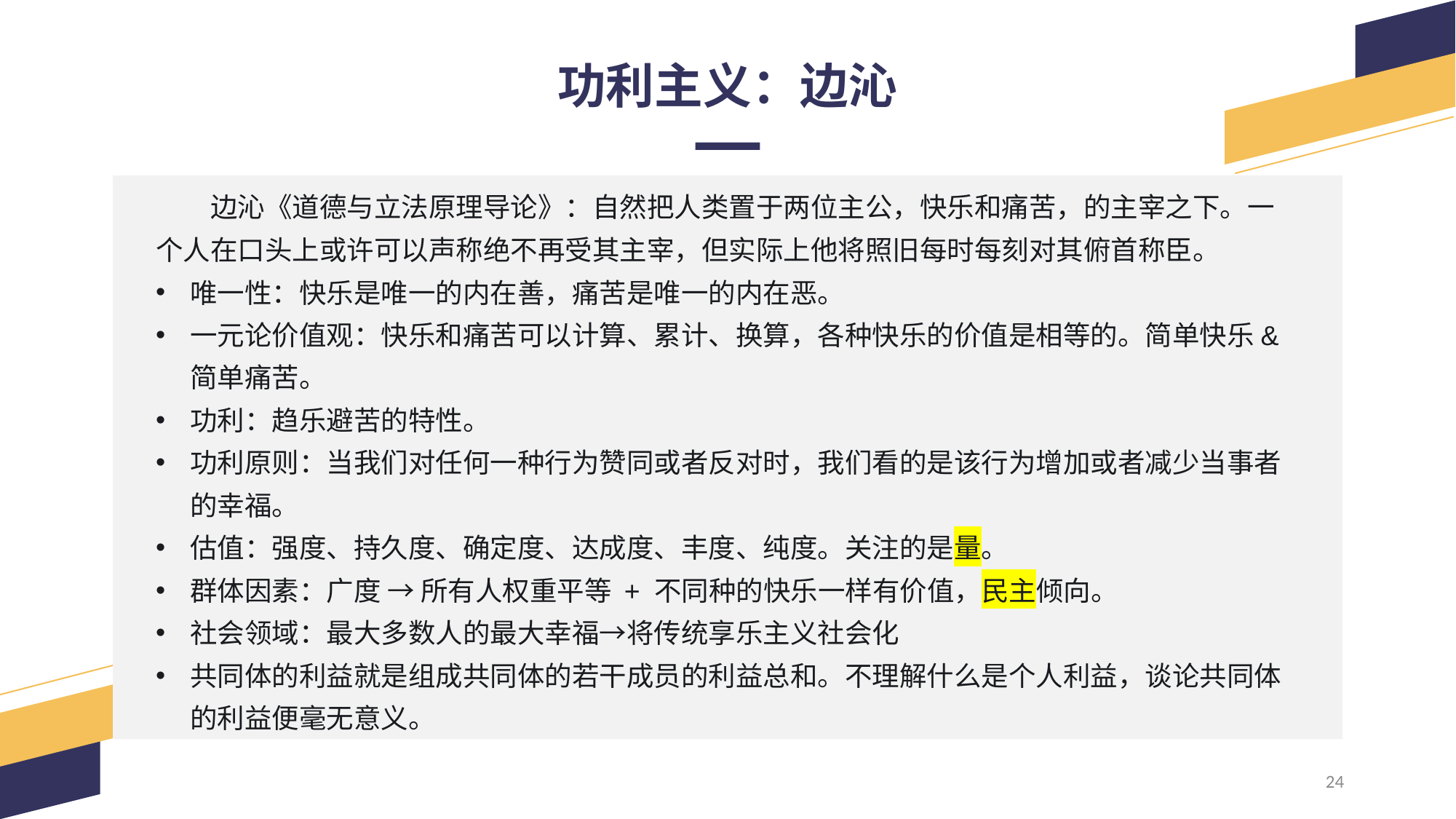

功利主义：边沁

边沁《道德与立法原理导论》：自然把人类置于两位主公，快乐和痛苦，的主宰之下。一个人在口头上或许可以声称绝不再受其主宰，但实际上他将照旧每时每刻对其俯首称臣。
唯一性：快乐是唯一的内在善，痛苦是唯一的内在恶。
一元论价值观：快乐和痛苦可以计算、累计、换算，各种快乐的价值是相等的。简单快乐&简单痛苦。
功利：趋乐避苦的特性。
功利原则：当我们对任何一种行为赞同或者反对时，我们看的是该行为增加或者减少当事者的幸福。
估值：强度、持久度、确定度、达成度、丰度、纯度。关注的是量。
群体因素：广度 → 所有人权重平等 + 不同种的快乐一样有价值，民主倾向。
社会领域：最大多数人的最大幸福→将传统享乐主义社会化
共同体的利益就是组成共同体的若干成员的利益总和。不理解什么是个人利益，谈论共同体的利益便毫无意义。

24